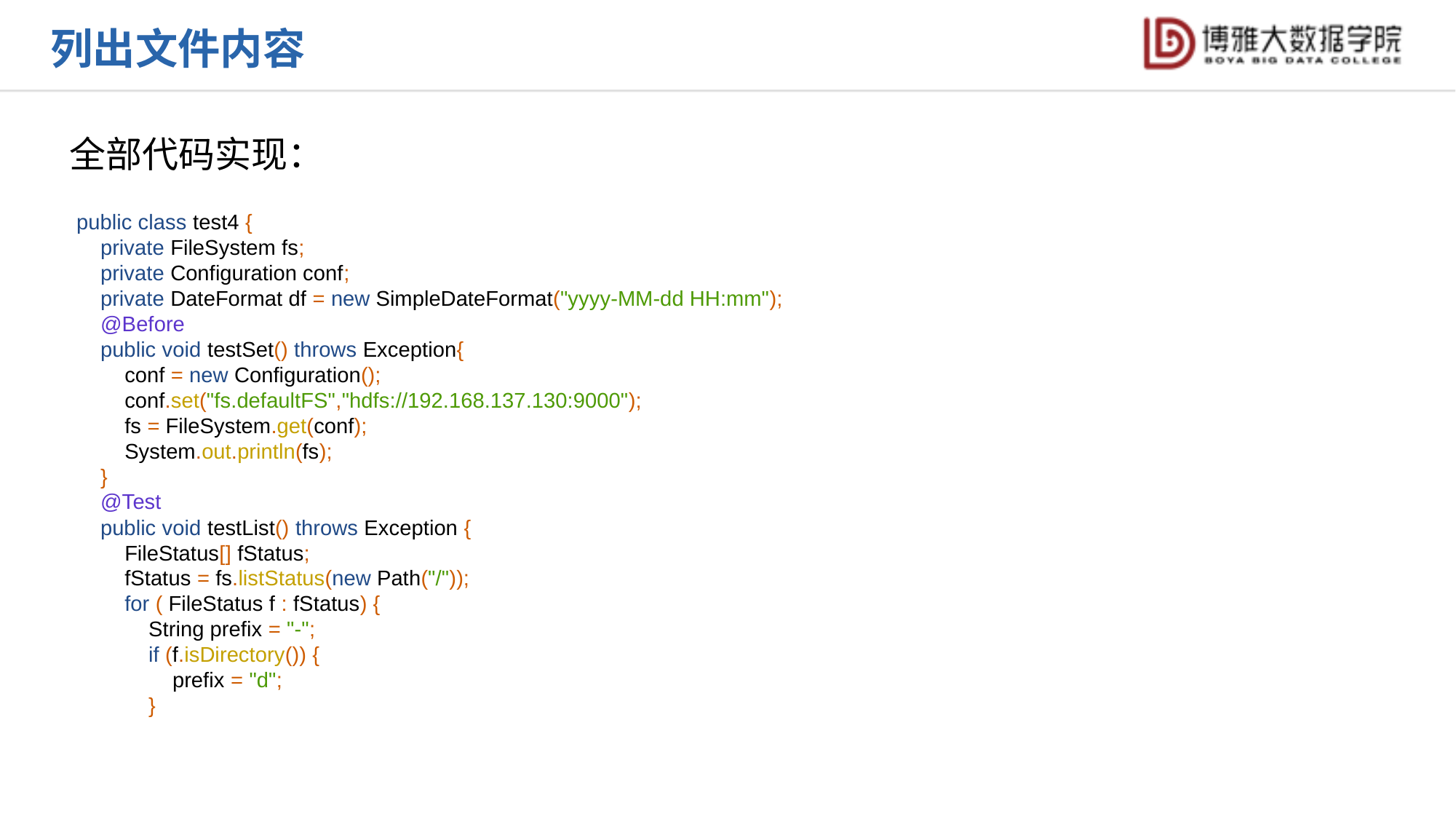

列出文件内容

全部代码实现：

public class test4 {
    private FileSystem fs;
    private Configuration conf;
    private DateFormat df = new SimpleDateFormat("yyyy-MM-dd HH:mm");
    @Before
    public void testSet() throws Exception{
        conf = new Configuration();
        conf.set("fs.defaultFS","hdfs://192.168.137.130:9000");
        fs = FileSystem.get(conf);
        System.out.println(fs);
    }
    @Test
    public void testList() throws Exception {
        FileStatus[] fStatus;
        fStatus = fs.listStatus(new Path("/"));
        for ( FileStatus f : fStatus) {
            String prefix = "-";
            if (f.isDirectory()) {
                prefix = "d";
            }